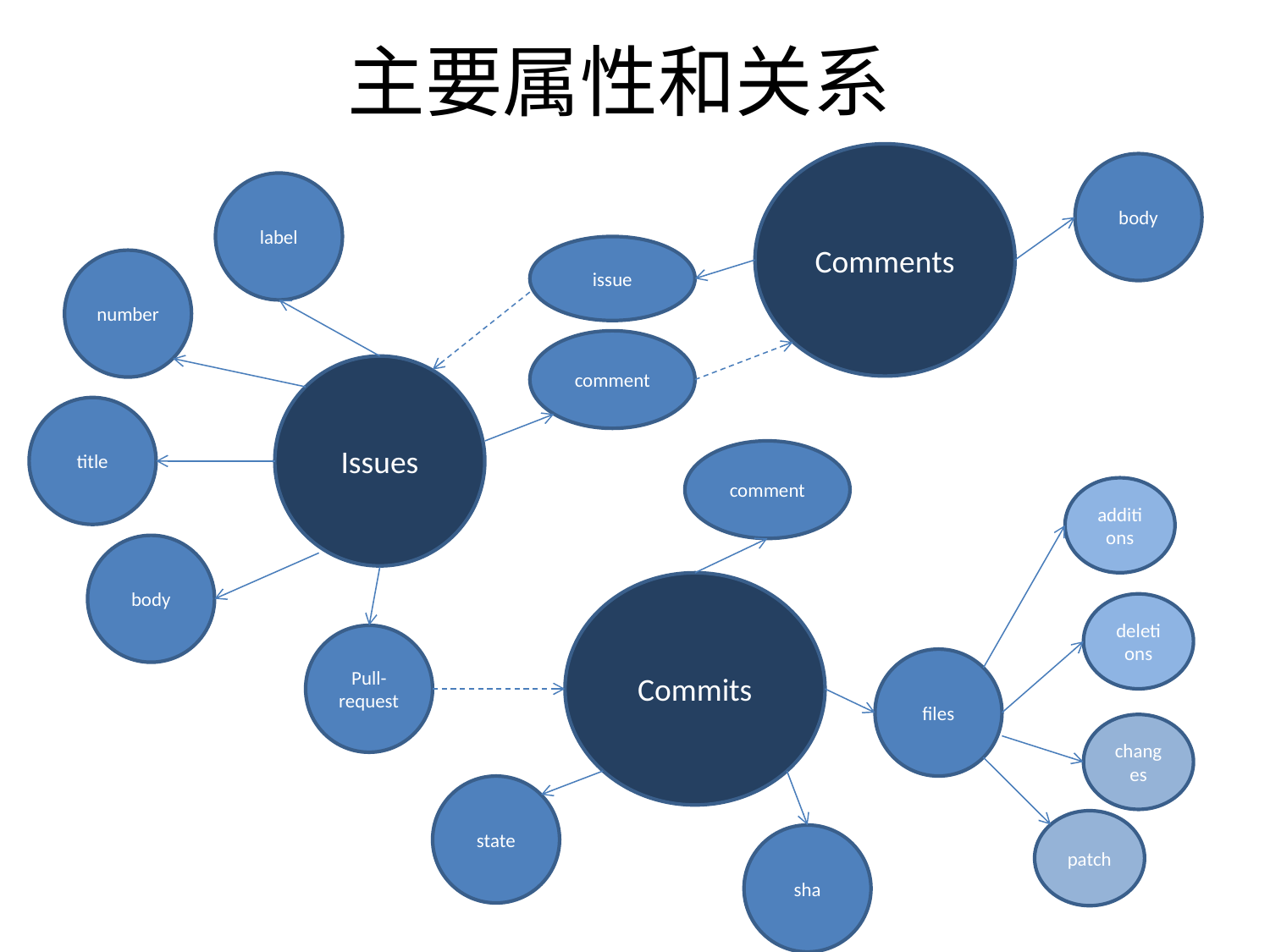

# 主要属性和关系
Comments
body
label
issue
number
comment
Issues
title
comment
additions
body
Commits
deletions
Pull-request
files
changes
state
patch
sha